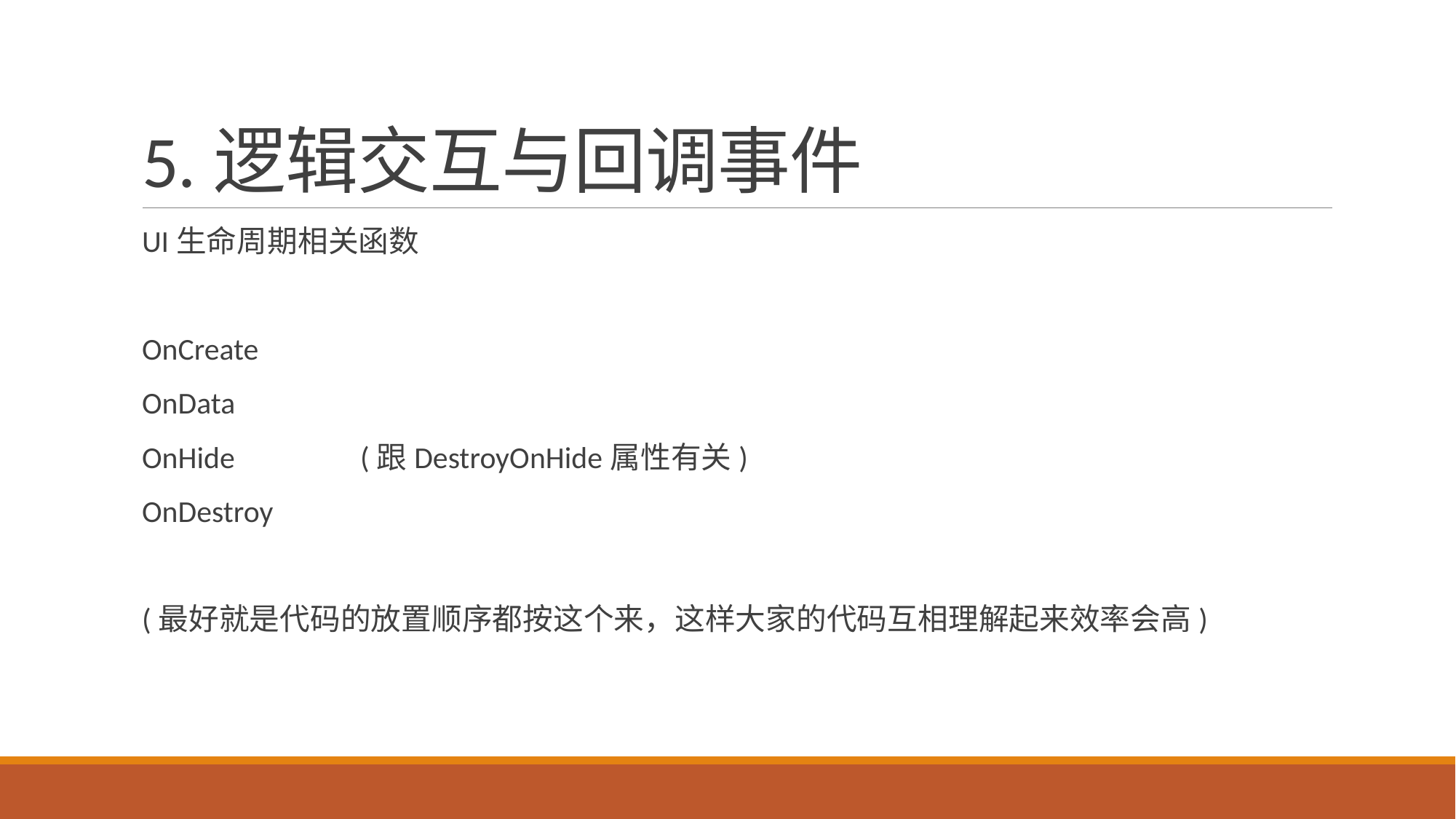

# 5.逻辑交互与回调事件
UI生命周期相关函数

OnCreate
OnData
OnHide		(跟DestroyOnHide属性有关)
OnDestroy

(最好就是代码的放置顺序都按这个来，这样大家的代码互相理解起来效率会高)